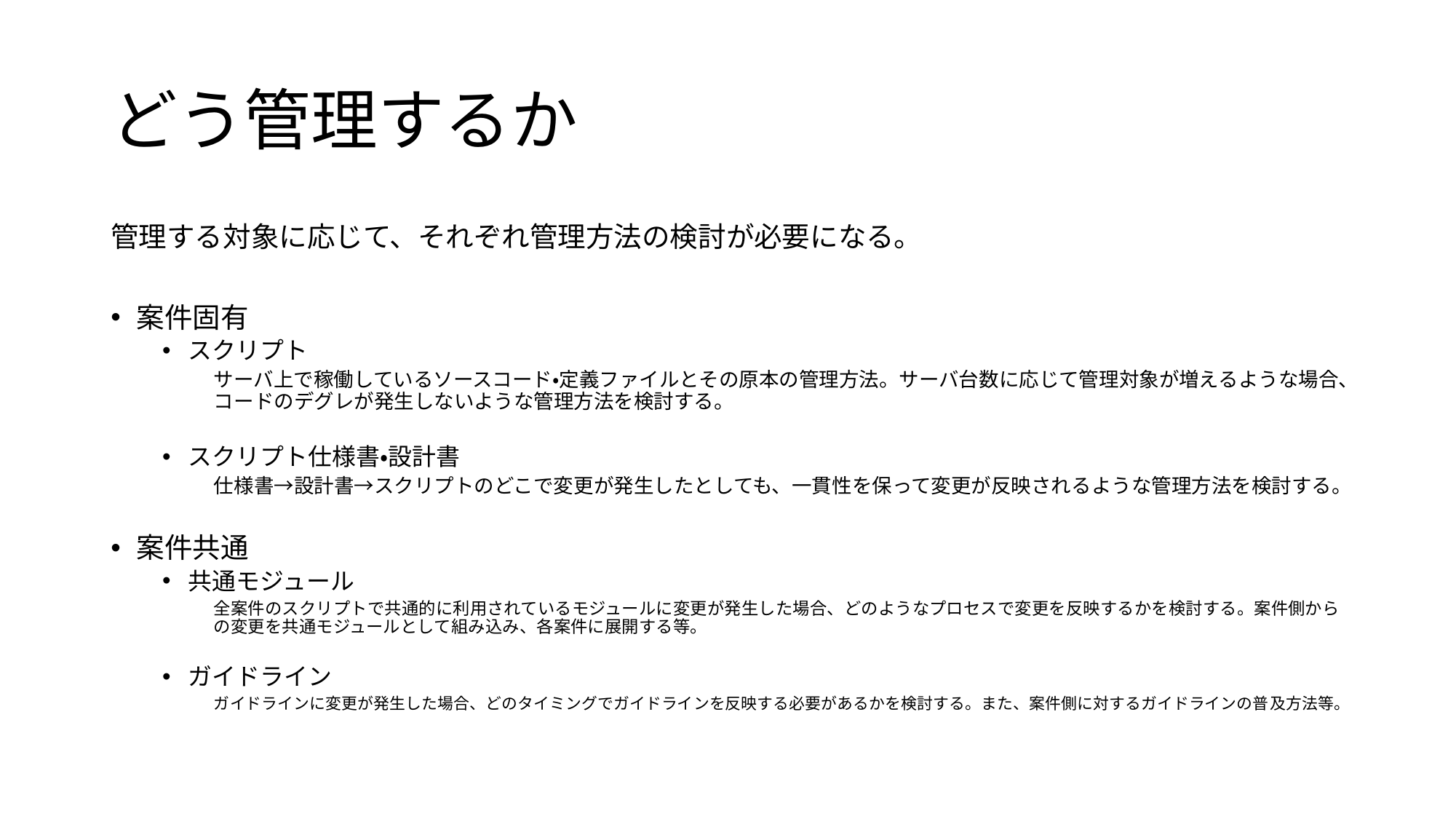

# どう管理するか
管理する対象に応じて、それぞれ管理方法の検討が必要になる。

案件固有
スクリプト
サーバ上で稼働しているソースコード・定義ファイルとその原本の管理方法。サーバ台数に応じて管理対象が増えるような場合、コードのデグレが発生しないような管理方法を検討する。

スクリプト仕様書・設計書
仕様書→設計書→スクリプトのどこで変更が発生したとしても、一貫性を保って変更が反映されるような管理方法を検討する。

案件共通
共通モジュール
全案件のスクリプトで共通的に利用されているモジュールに変更が発生した場合、どのようなプロセスで変更を反映するかを検討する。案件側からの変更を共通モジュールとして組み込み、各案件に展開する等。

ガイドライン
ガイドラインに変更が発生した場合、どのタイミングでガイドラインを反映する必要があるかを検討する。また、案件側に対するガイドラインの普及方法等。